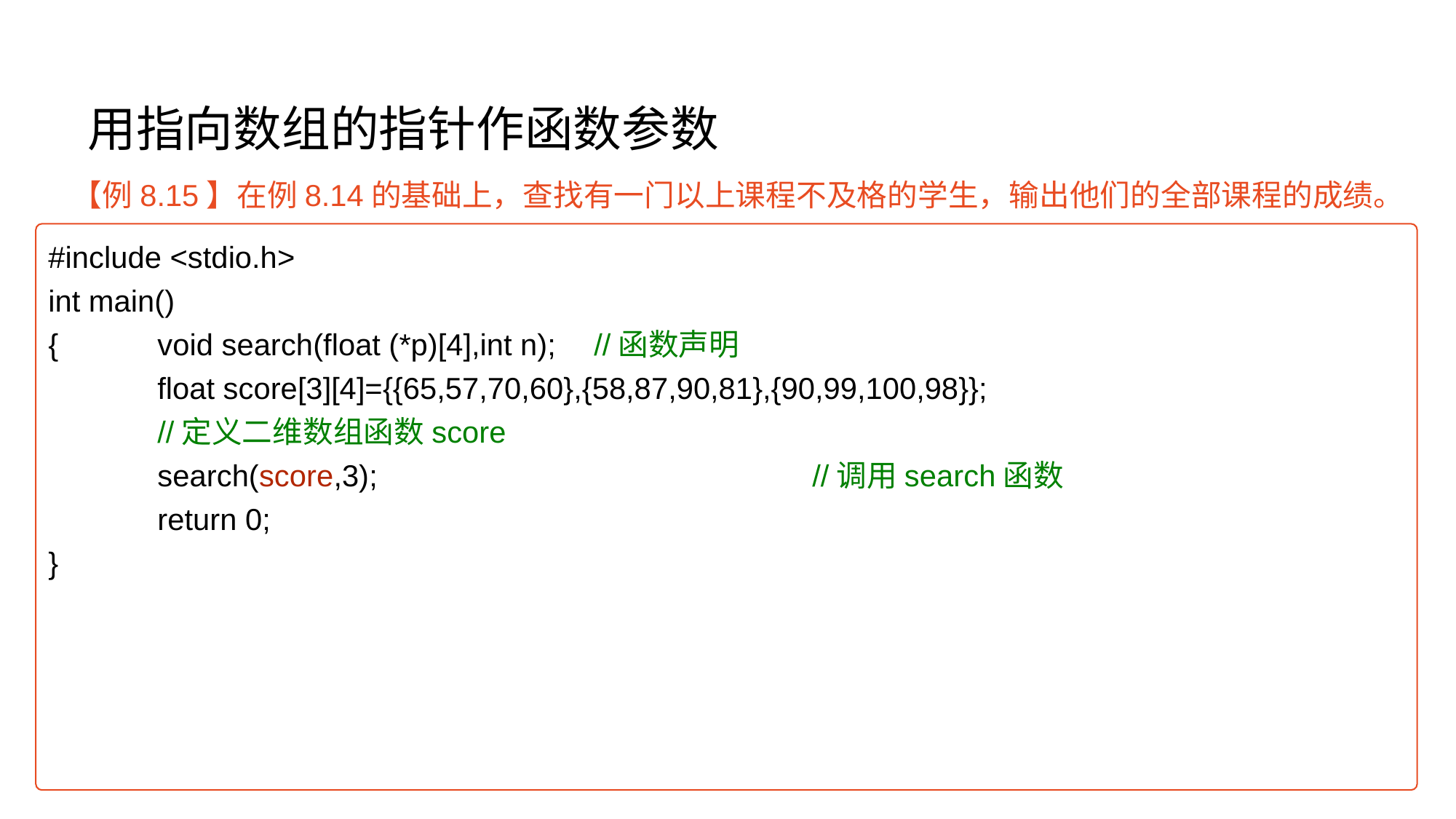

# 用指向数组的指针作函数参数
【例8.15】在例8.14的基础上，查找有一门以上课程不及格的学生，输出他们的全部课程的成绩。
#include <stdio.h>
int main()
{	void search(float (*p)[4],int n);	//函数声明
	float score[3][4]={{65,57,70,60},{58,87,90,81},{90,99,100,98}};
	//定义二维数组函数score
	search(score,3);				//调用search函数
	return 0;
}